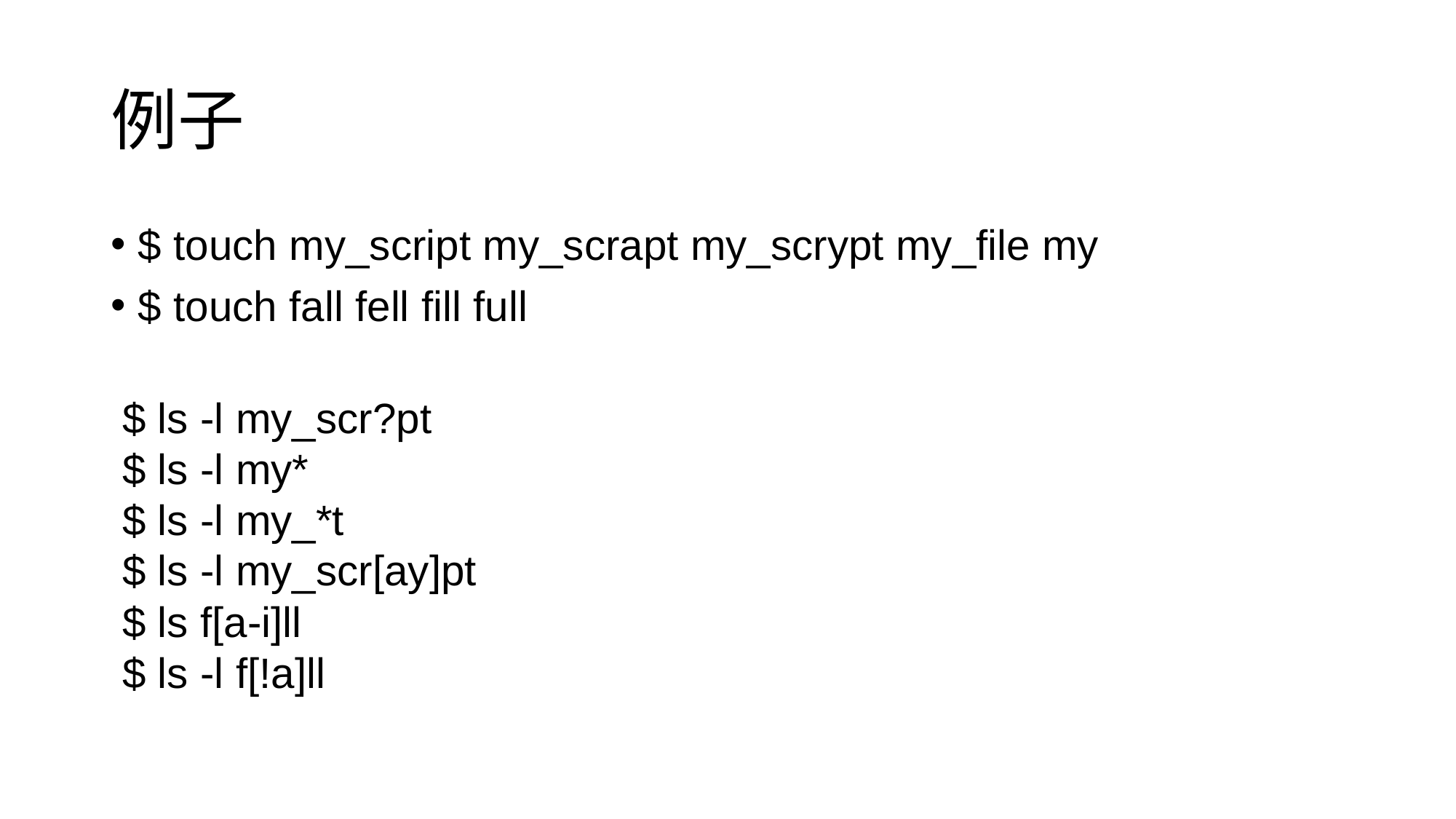

# 例子
$ touch my_script my_scrapt my_scrypt my_file my
$ touch fall fell fill full
$ ls -l my_scr?pt
$ ls -l my*
$ ls -l my_*t
$ ls -l my_scr[ay]pt
$ ls f[a-i]ll
$ ls -l f[!a]ll